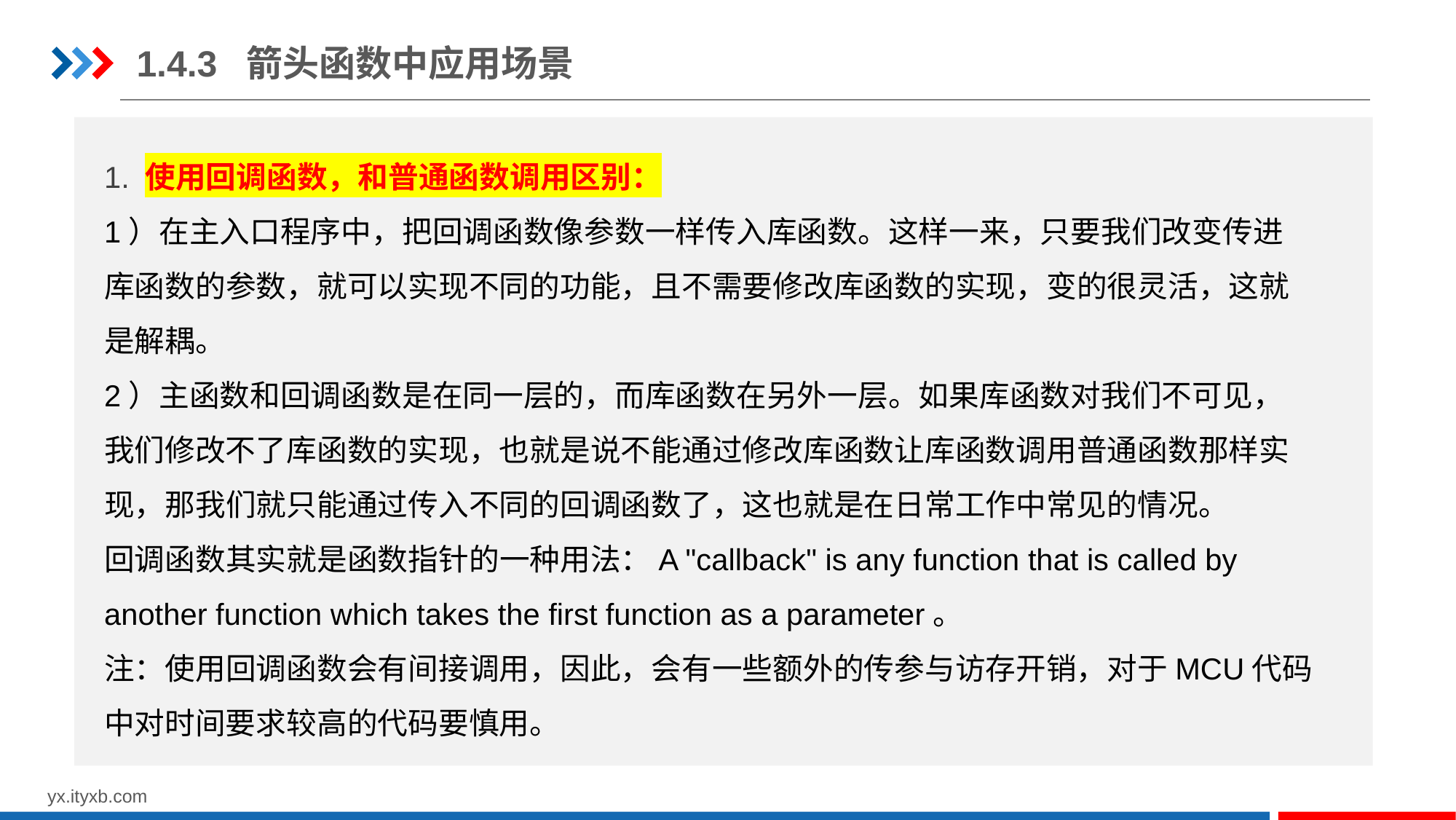

1.4.3  箭头函数中应用场景

1. 使用回调函数，和普通函数调用区别：
1）在主入口程序中，把回调函数像参数一样传入库函数。这样一来，只要我们改变传进
库函数的参数，就可以实现不同的功能，且不需要修改库函数的实现，变的很灵活，这就
是解耦。
2）主函数和回调函数是在同一层的，而库函数在另外一层。如果库函数对我们不可见，
我们修改不了库函数的实现，也就是说不能通过修改库函数让库函数调用普通函数那样实
现，那我们就只能通过传入不同的回调函数了，这也就是在日常工作中常见的情况。
回调函数其实就是函数指针的一种用法：A "callback" is any function that is called by
another function which takes the first function as a parameter。
注：使用回调函数会有间接调用，因此，会有一些额外的传参与访存开销，对于MCU代码
中对时间要求较高的代码要慎用。